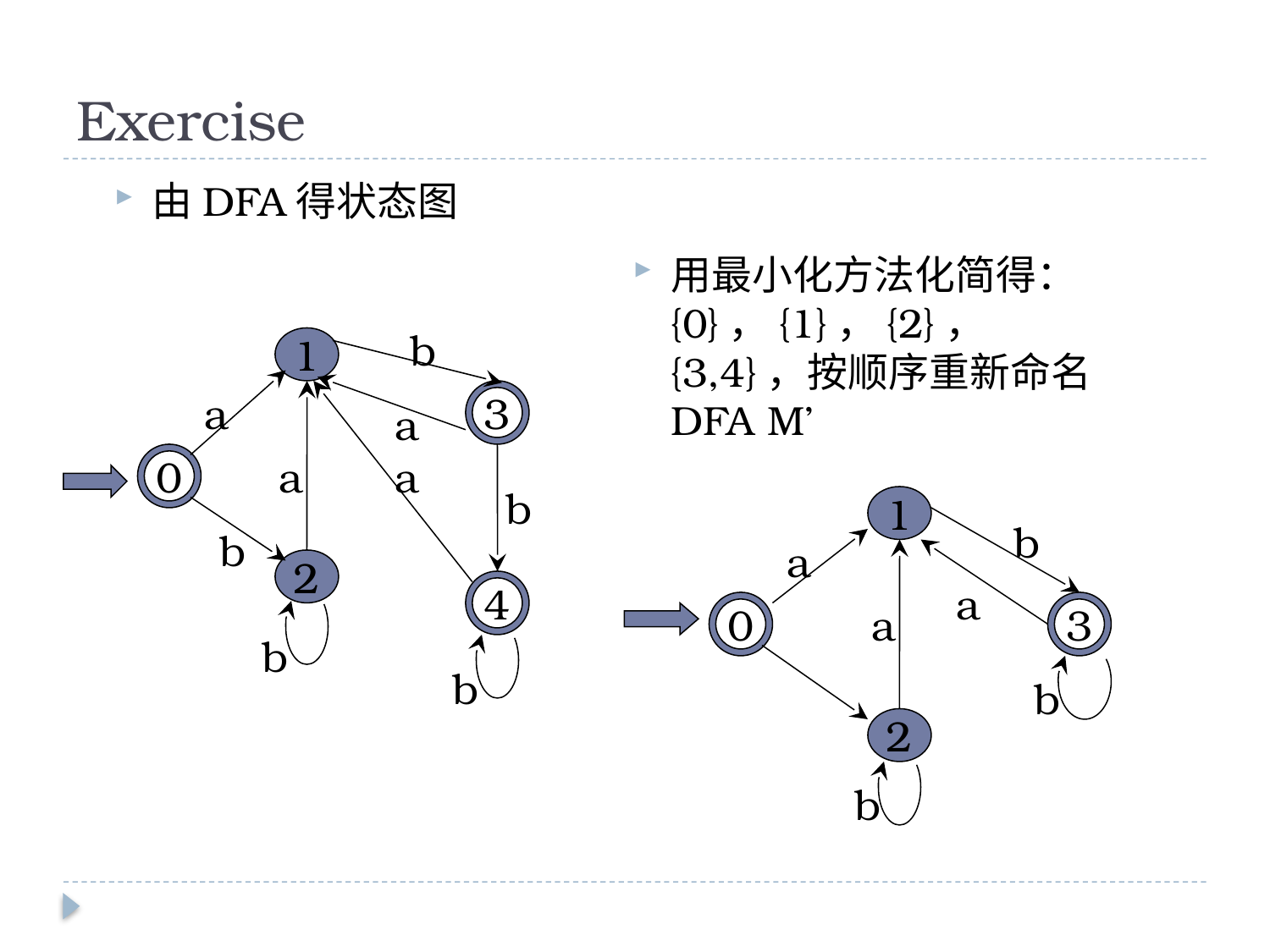

# Exercise
由DFA得状态图
用最小化方法化简得：{0}，{1}，{2}，{3,4}，按顺序重新命名DFA M’
b
1

a

3
a
0
a
a

b

b
2
4

b

b
1

b
a

a
0
a
3

b
2

b